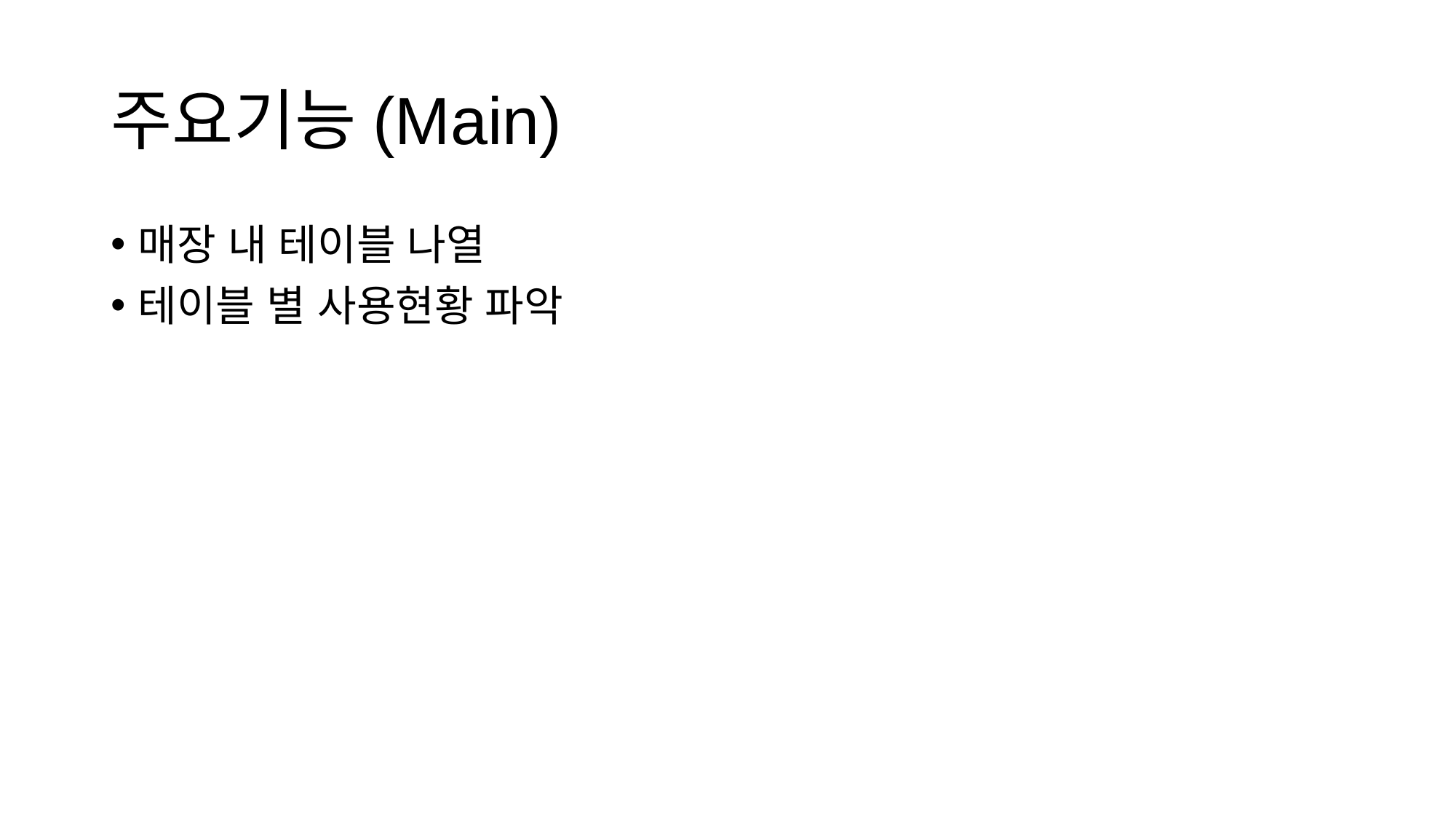

# 주요기능(Main)
매장 내 테이블 나열
테이블 별 사용현황 파악